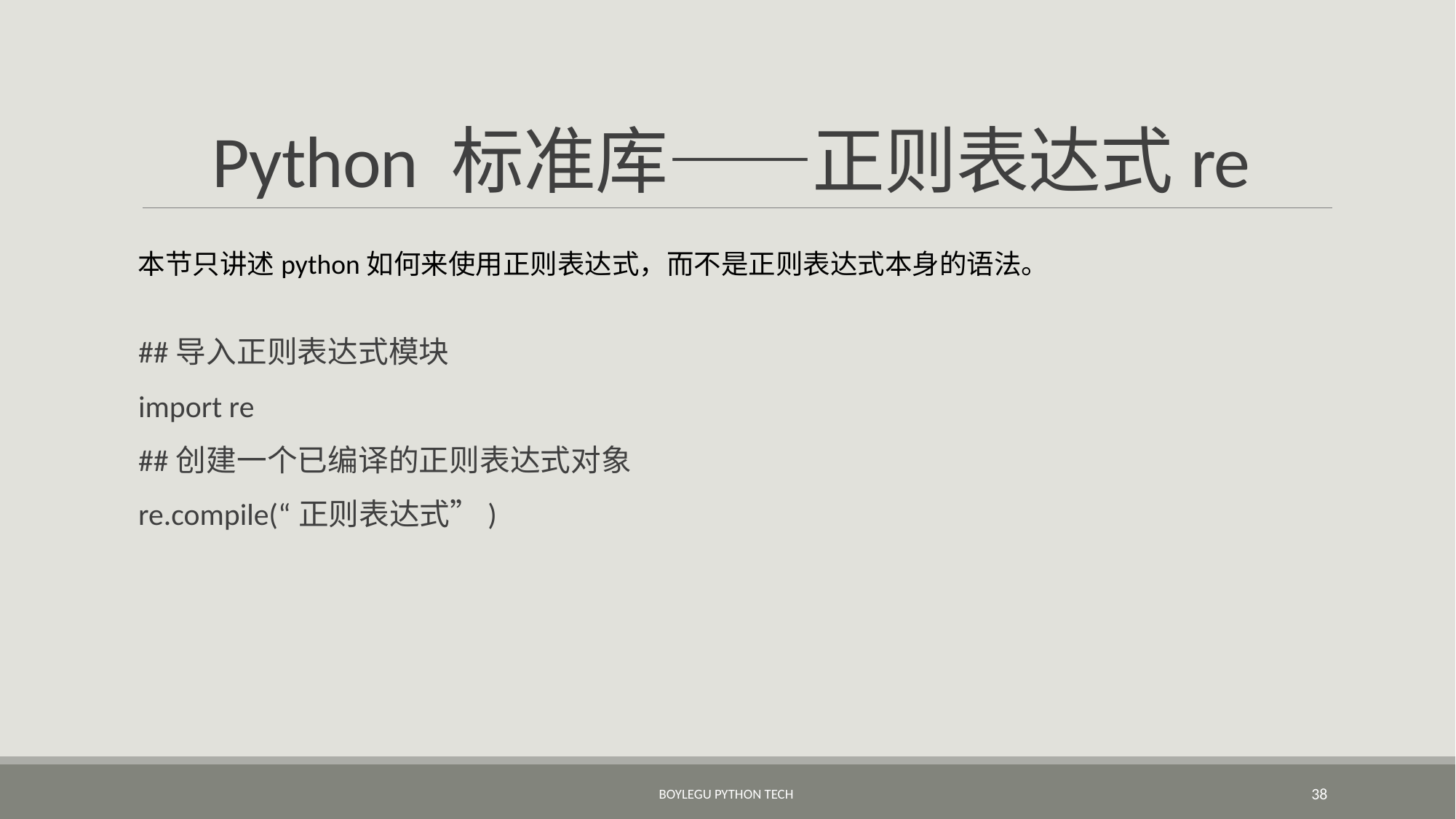

# Python 标准库——正则表达式re
本节只讲述python如何来使用正则表达式，而不是正则表达式本身的语法。
##导入正则表达式模块
import re
##创建一个已编译的正则表达式对象
re.compile(“正则表达式”)
BoyleGu Python Tech
38